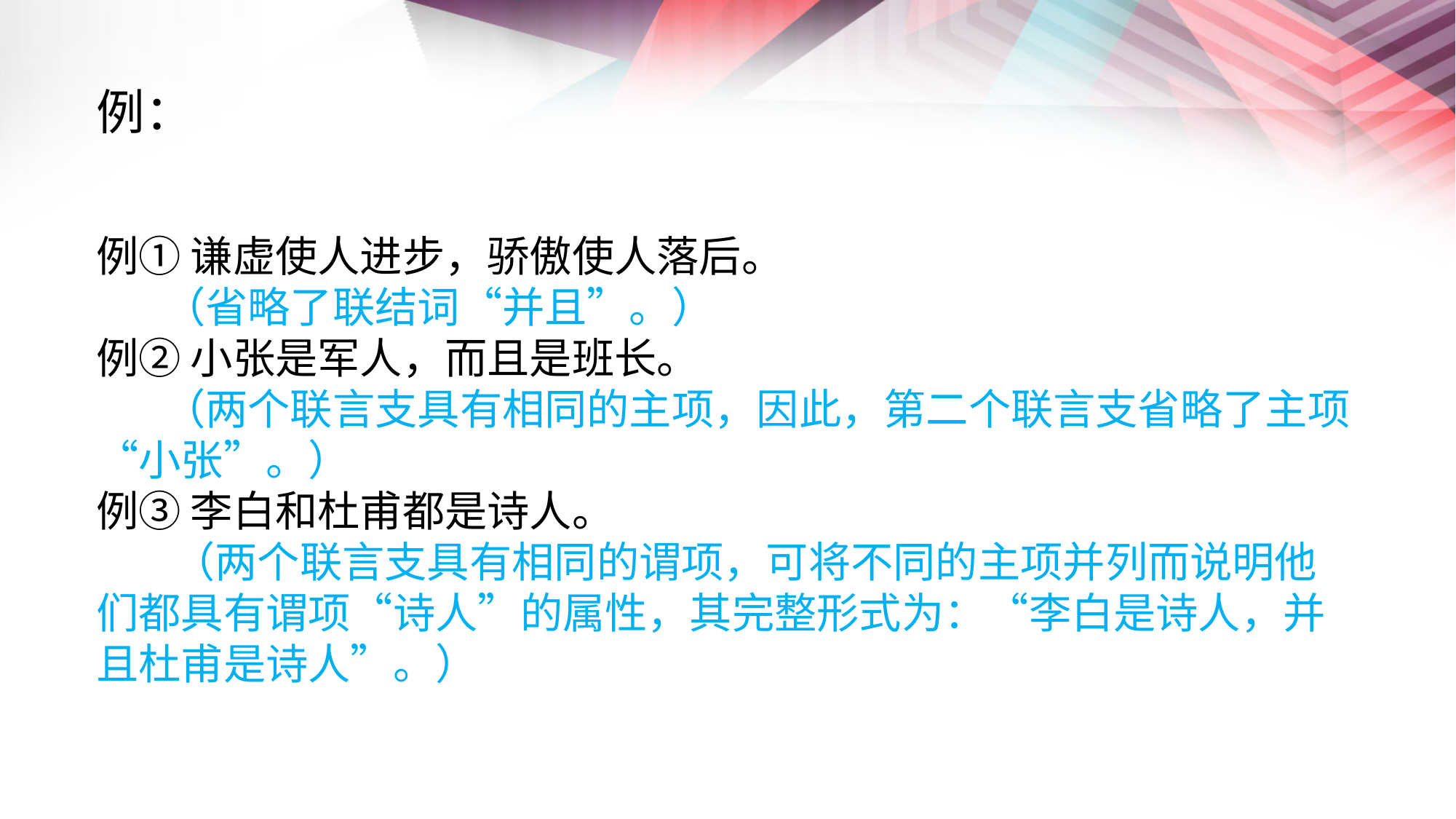

例：
例① 谦虚使人进步，骄傲使人落后。
      （省略了联结词“并且”。）
例② 小张是军人，而且是班长。
      （两个联言支具有相同的主项，因此，第二个联言支省略了主项“小张”。）
例③ 李白和杜甫都是诗人。
       （两个联言支具有相同的谓项，可将不同的主项并列而说明他们都具有谓项“诗人”的属性，其完整形式为：“李白是诗人，并且杜甫是诗人”。）